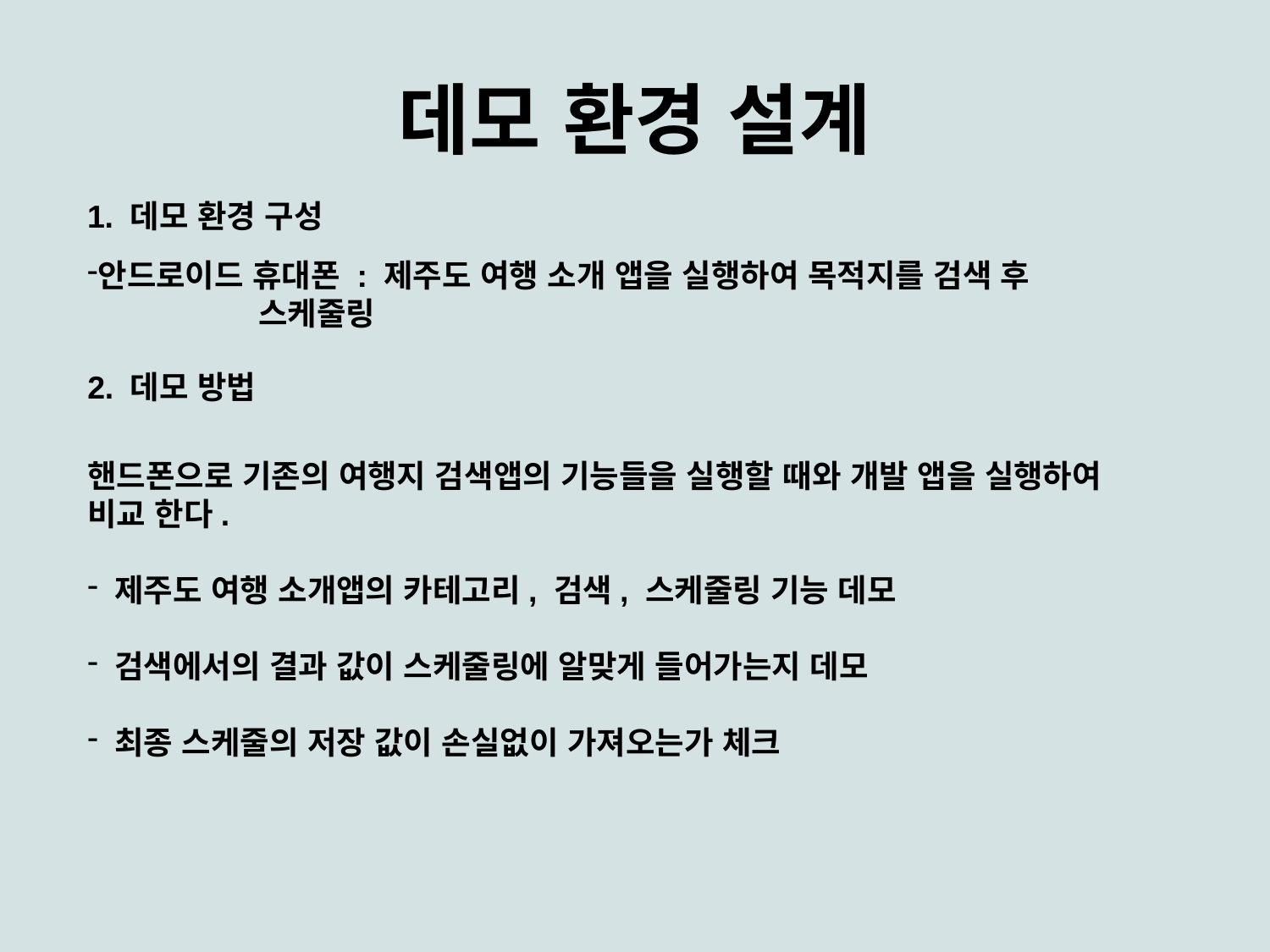

# 데모 환경 설계
1. 데모 환경 구성
안드로이드 휴대폰 : 제주도 여행 소개 앱을 실행하여 목적지를 검색 후 		     스케줄링
2. 데모 방법
핸드폰으로 기존의 여행지 검색앱의 기능들을 실행할 때와 개발 앱을 실행하여 비교 한다.

 제주도 여행 소개앱의 카테고리, 검색, 스케줄링 기능 데모

 검색에서의 결과 값이 스케줄링에 알맞게 들어가는지 데모

 최종 스케줄의 저장 값이 손실없이 가져오는가 체크